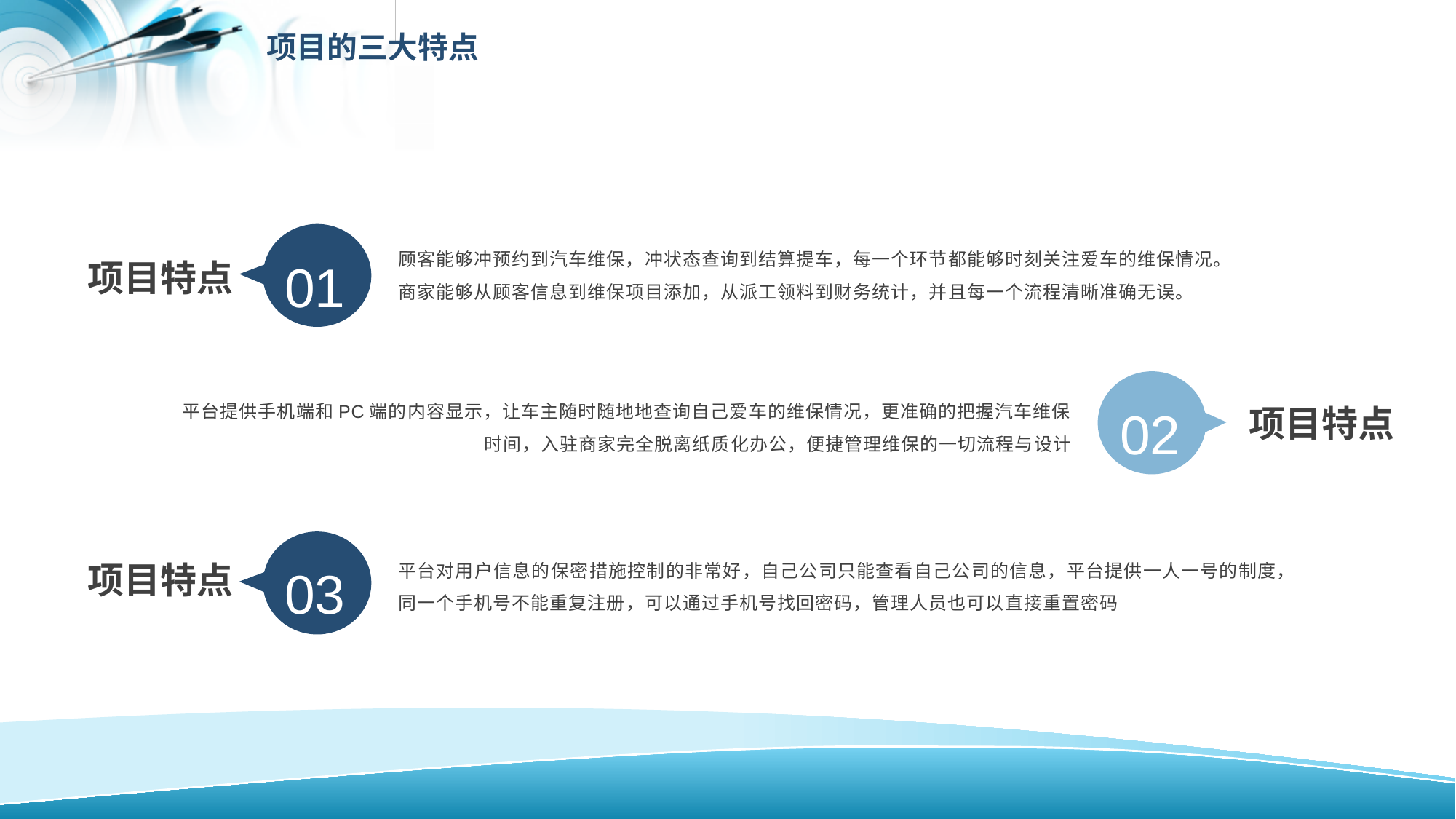

延迟符
项目的三大特点
01

顾客能够冲预约到汽车维保，冲状态查询到结算提车，每一个环节都能够时刻关注爱车的维保情况。
商家能够从顾客信息到维保项目添加，从派工领料到财务统计，并且每一个流程清晰准确无误。
项目特点
02

平台提供手机端和PC端的内容显示，让车主随时随地地查询自己爱车的维保情况，更准确的把握汽车维保时间，入驻商家完全脱离纸质化办公，便捷管理维保的一切流程与设计
项目特点
03

平台对用户信息的保密措施控制的非常好，自己公司只能查看自己公司的信息，平台提供一人一号的制度，同一个手机号不能重复注册，可以通过手机号找回密码，管理人员也可以直接重置密码
项目特点